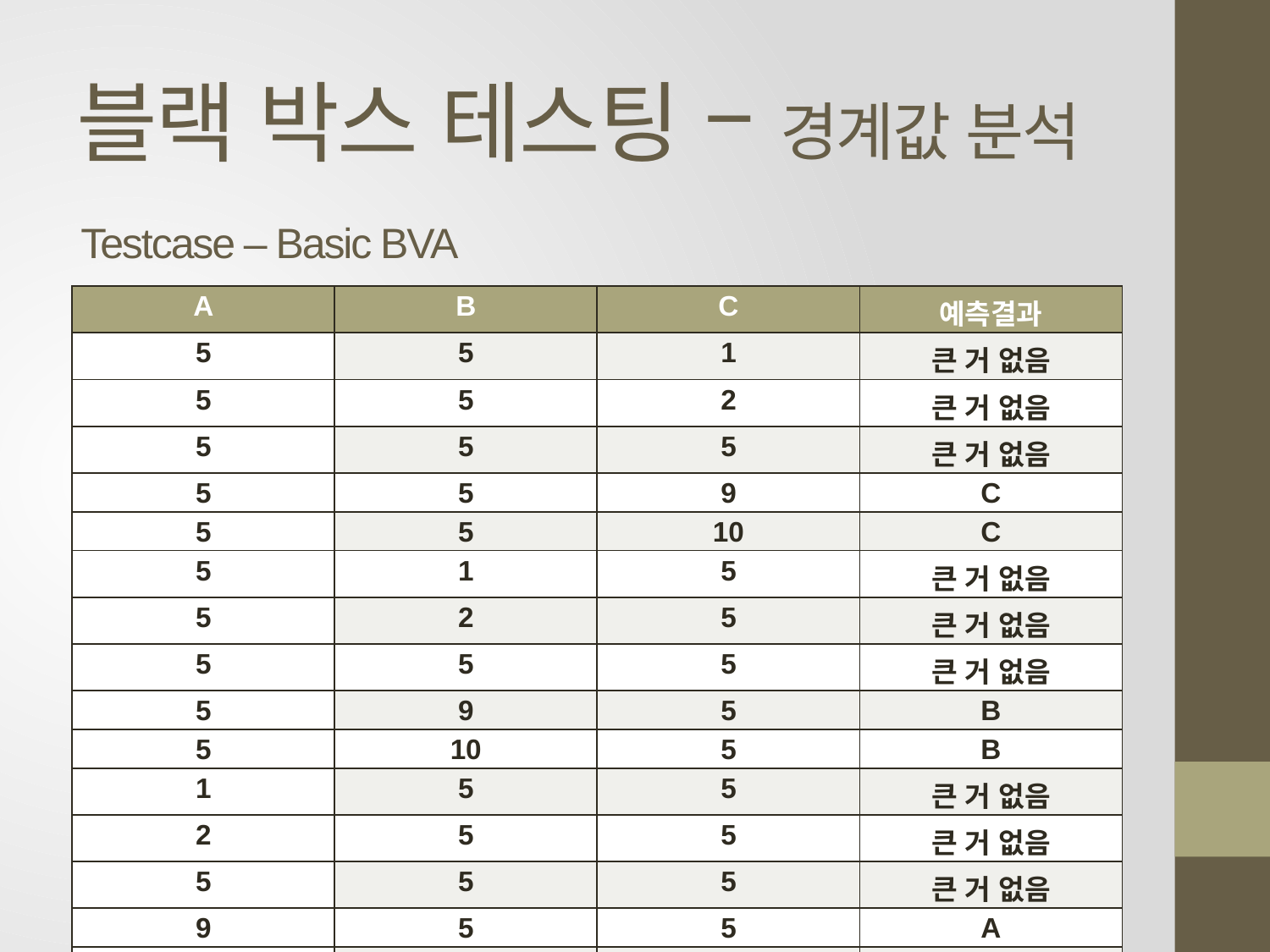

# 블랙 박스 테스팅 – 경계값 분석
Testcase – Basic BVA
| A | B | C | 예측결과 |
| --- | --- | --- | --- |
| 5 | 5 | 1 | 큰 거 없음 |
| 5 | 5 | 2 | 큰 거 없음 |
| 5 | 5 | 5 | 큰 거 없음 |
| 5 | 5 | 9 | C |
| 5 | 5 | 10 | C |
| 5 | 1 | 5 | 큰 거 없음 |
| 5 | 2 | 5 | 큰 거 없음 |
| 5 | 5 | 5 | 큰 거 없음 |
| 5 | 9 | 5 | B |
| 5 | 10 | 5 | B |
| 1 | 5 | 5 | 큰 거 없음 |
| 2 | 5 | 5 | 큰 거 없음 |
| 5 | 5 | 5 | 큰 거 없음 |
| 9 | 5 | 5 | A |
| 10 | 5 | 5 | A |